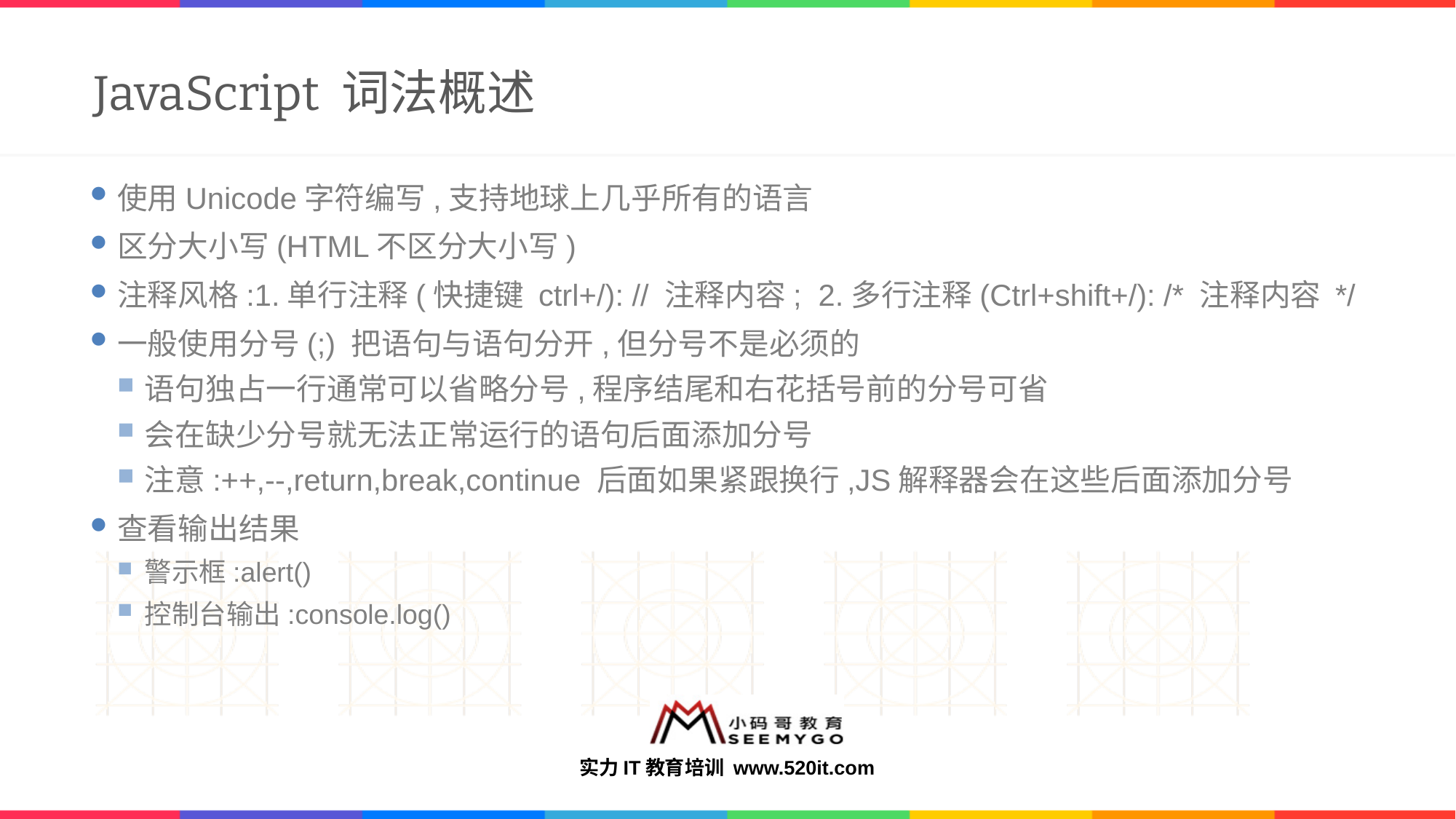

# JavaScript 词法概述
使用Unicode字符编写,支持地球上几乎所有的语言
区分大小写(HTML不区分大小写)
注释风格:1.单行注释(快捷键 ctrl+/): // 注释内容;  2.多行注释(Ctrl+shift+/): /* 注释内容 */
一般使用分号(;) 把语句与语句分开,但分号不是必须的
语句独占一行通常可以省略分号,程序结尾和右花括号前的分号可省
会在缺少分号就无法正常运行的语句后面添加分号
注意:++,--,return,break,continue 后面如果紧跟换行,JS解释器会在这些后面添加分号
查看输出结果
警示框:alert()
控制台输出:console.log()